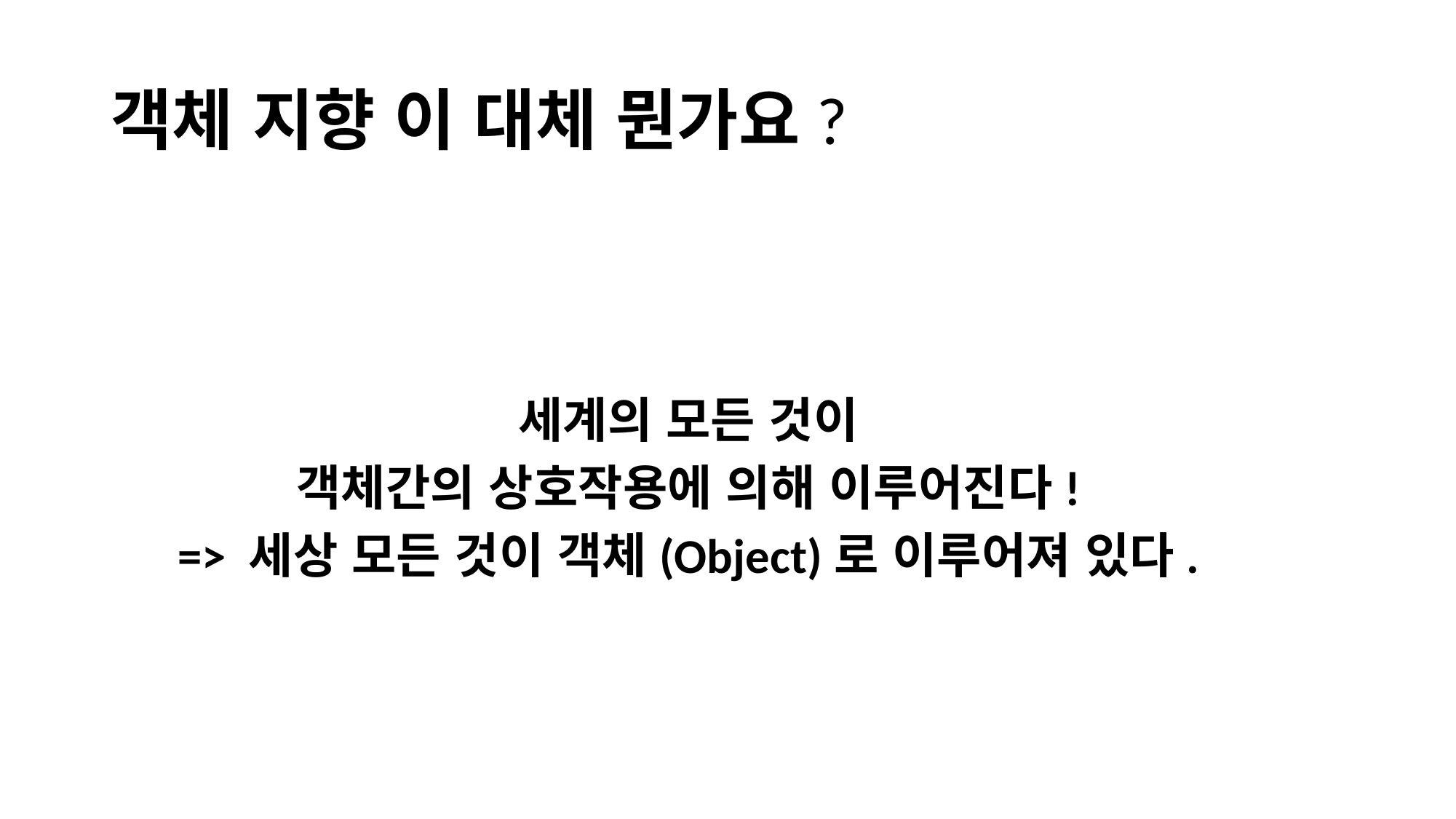

# 객체 지향 이 대체 뭔가요?

세계의 모든 것이
객체간의 상호작용에 의해 이루어진다!
=> 세상 모든 것이 객체(Object)로 이루어져 있다.